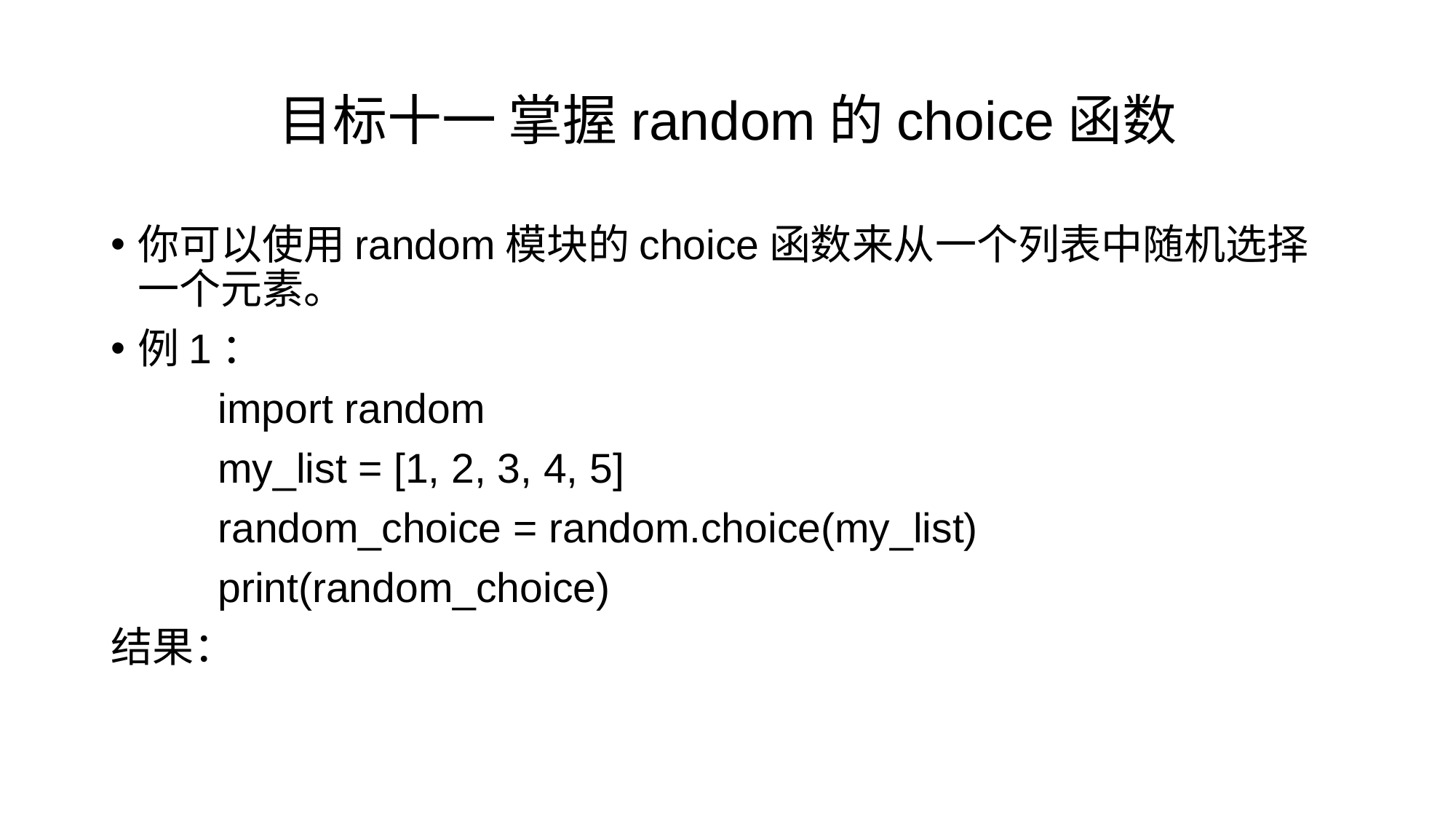

# 目标十一 掌握random的choice函数
你可以使用random模块的choice函数来从一个列表中随机选择一个元素。
例1：
        	import random
	my_list = [1, 2, 3, 4, 5]
	random_choice = random.choice(my_list)
    	print(random_choice)
结果：